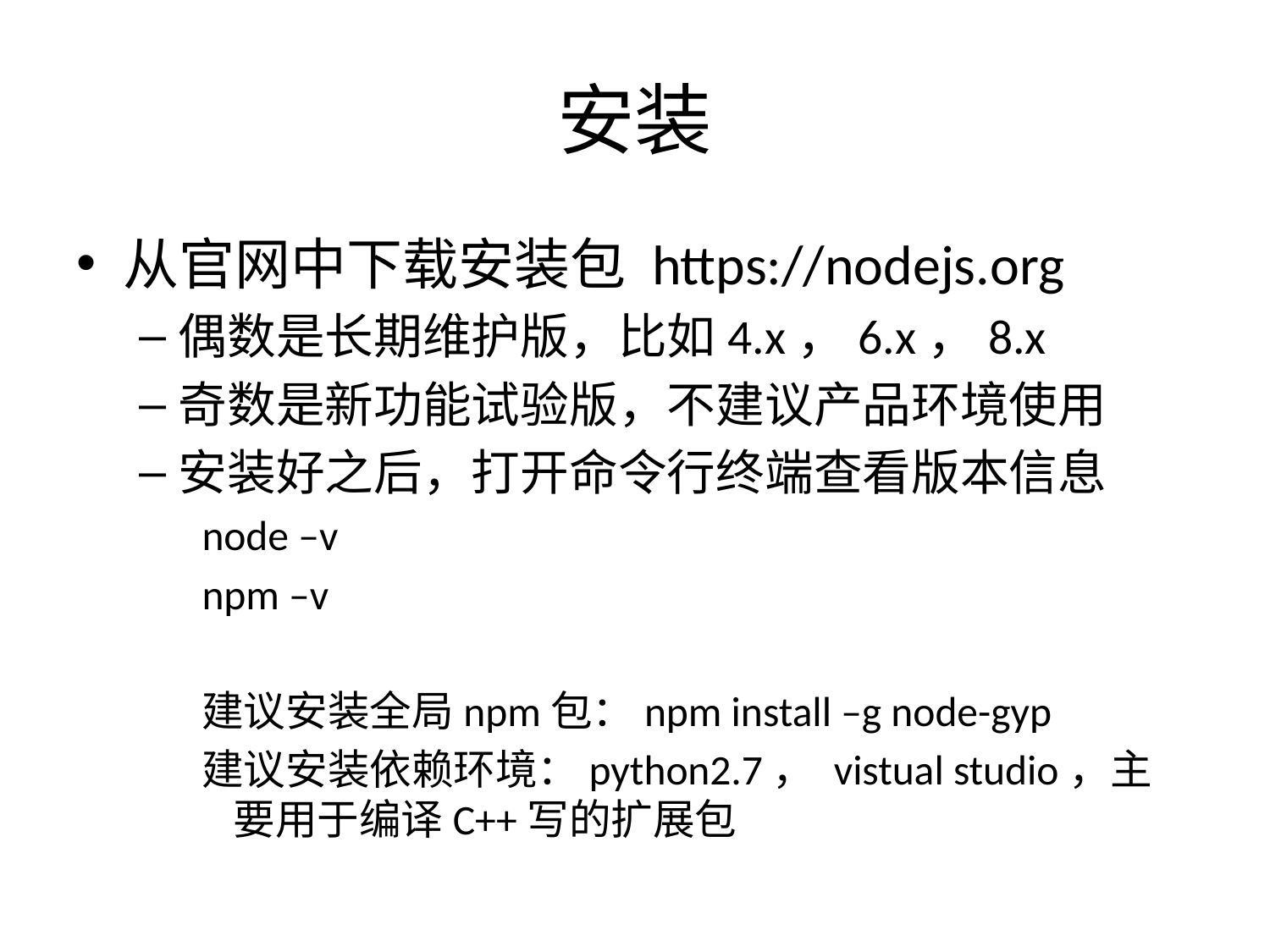

# 安装
从官网中下载安装包 https://nodejs.org
偶数是长期维护版，比如4.x，6.x，8.x
奇数是新功能试验版，不建议产品环境使用
安装好之后，打开命令行终端查看版本信息
node –v
npm –v

建议安装全局npm包：npm install –g node-gyp
建议安装依赖环境：python2.7， vistual studio，主要用于编译C++写的扩展包